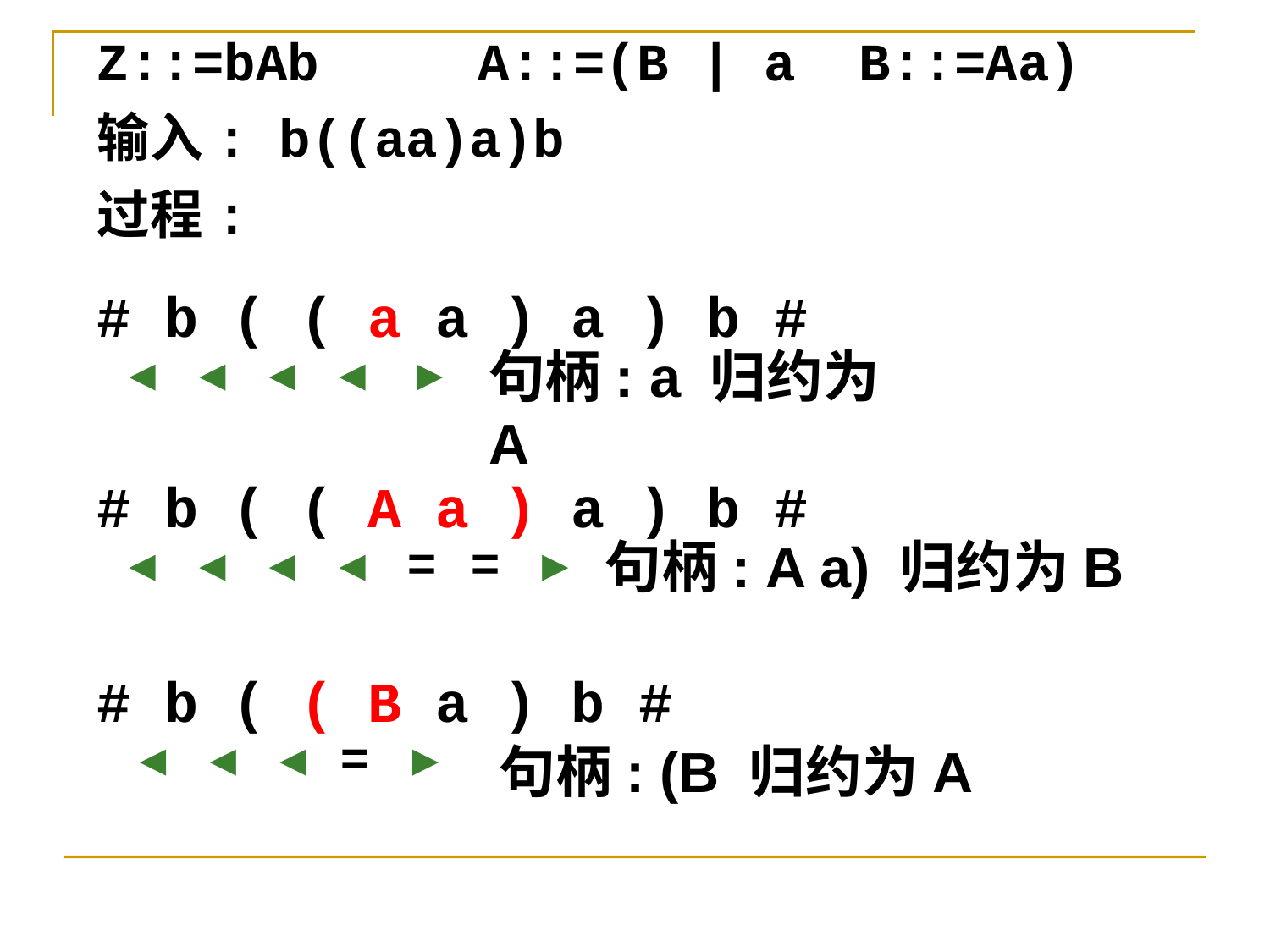

Z::=bAb		A::=(B | a	B::=Aa)
输入: b((aa)a)b
过程:
# b ( ( a a ) a ) b #
 ◄ ◄ ◄ ◄ ►
句柄: a 归约为A
# b ( ( A a ) a ) b #
 ◄ ◄ ◄ ◄ = = ►
句柄: A a) 归约为B
# b ( ( B a ) b #
 ◄ ◄ ◄ = ►
句柄: (B 归约为A
28